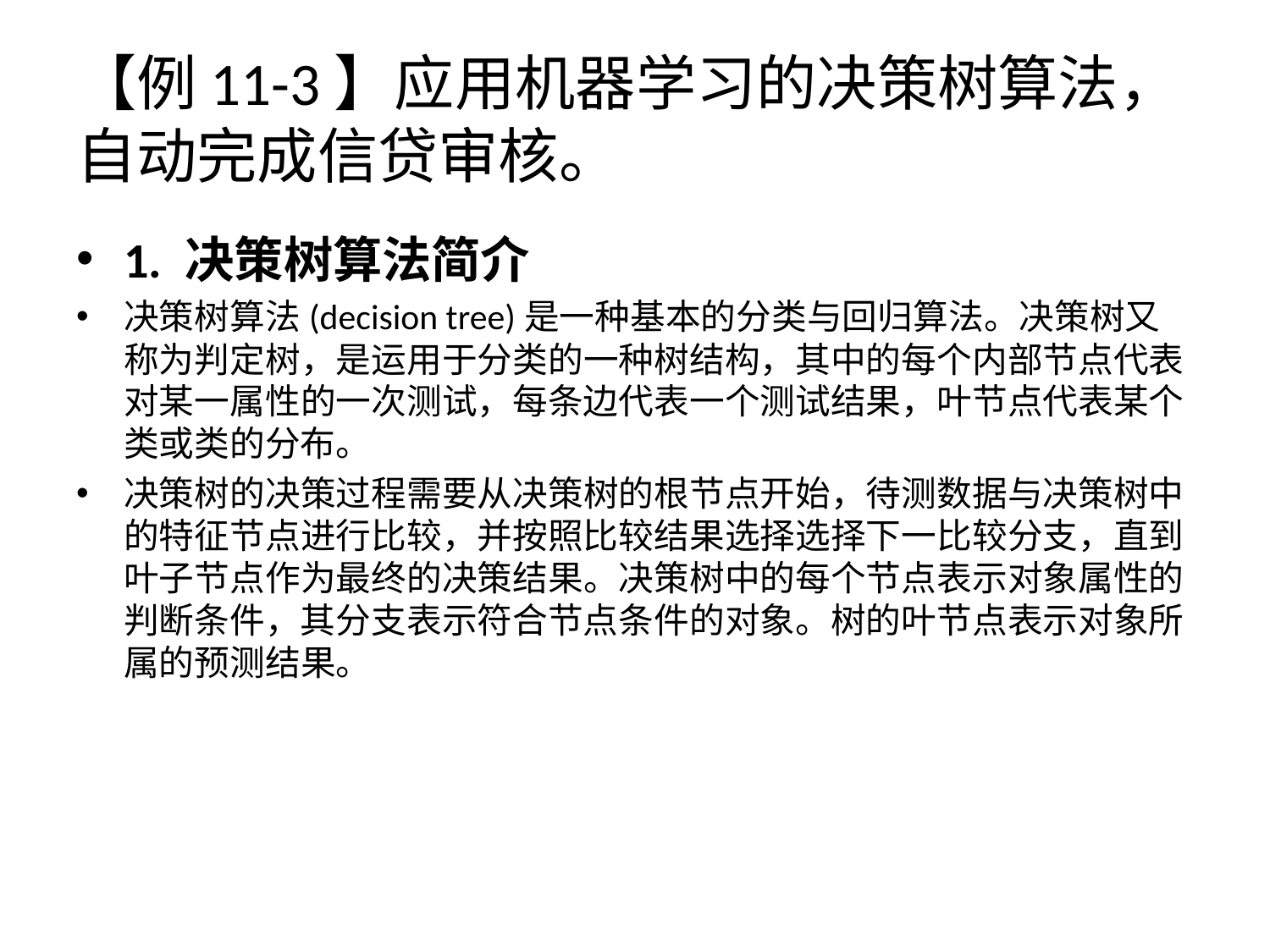

# 【例11-3】应用机器学习的决策树算法，自动完成信贷审核。
1. 决策树算法简介
决策树算法(decision tree)是一种基本的分类与回归算法。决策树又称为判定树，是运用于分类的一种树结构，其中的每个内部节点代表对某一属性的一次测试，每条边代表一个测试结果，叶节点代表某个类或类的分布。
决策树的决策过程需要从决策树的根节点开始，待测数据与决策树中的特征节点进行比较，并按照比较结果选择选择下一比较分支，直到叶子节点作为最终的决策结果。决策树中的每个节点表示对象属性的判断条件，其分支表示符合节点条件的对象。树的叶节点表示对象所属的预测结果。